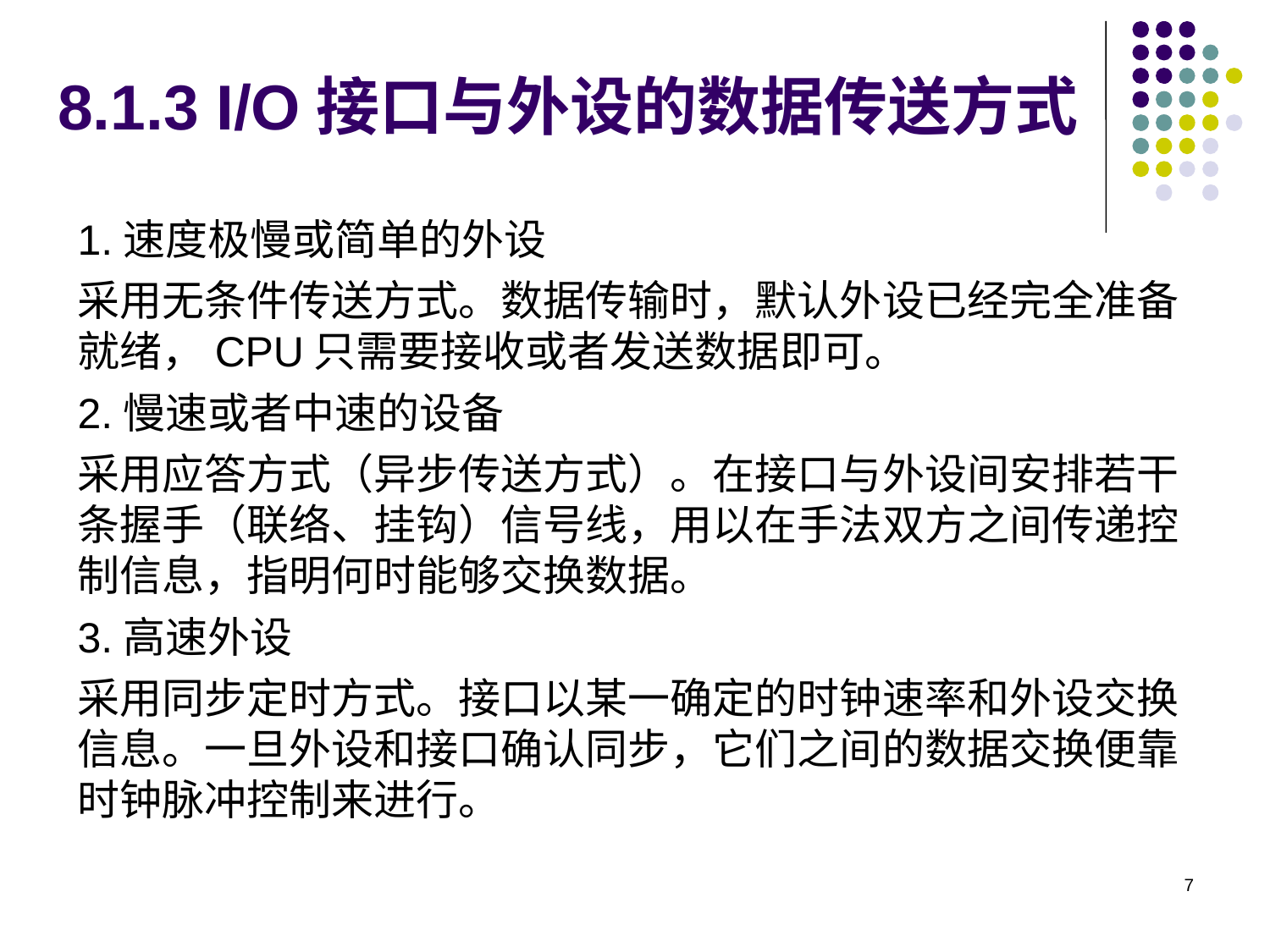

# 8.1.3 I/O接口与外设的数据传送方式
1.速度极慢或简单的外设
采用无条件传送方式。数据传输时，默认外设已经完全准备就绪，CPU只需要接收或者发送数据即可。
2.慢速或者中速的设备
采用应答方式（异步传送方式）。在接口与外设间安排若干条握手（联络、挂钩）信号线，用以在手法双方之间传递控制信息，指明何时能够交换数据。
3.高速外设
采用同步定时方式。接口以某一确定的时钟速率和外设交换信息。一旦外设和接口确认同步，它们之间的数据交换便靠时钟脉冲控制来进行。
7